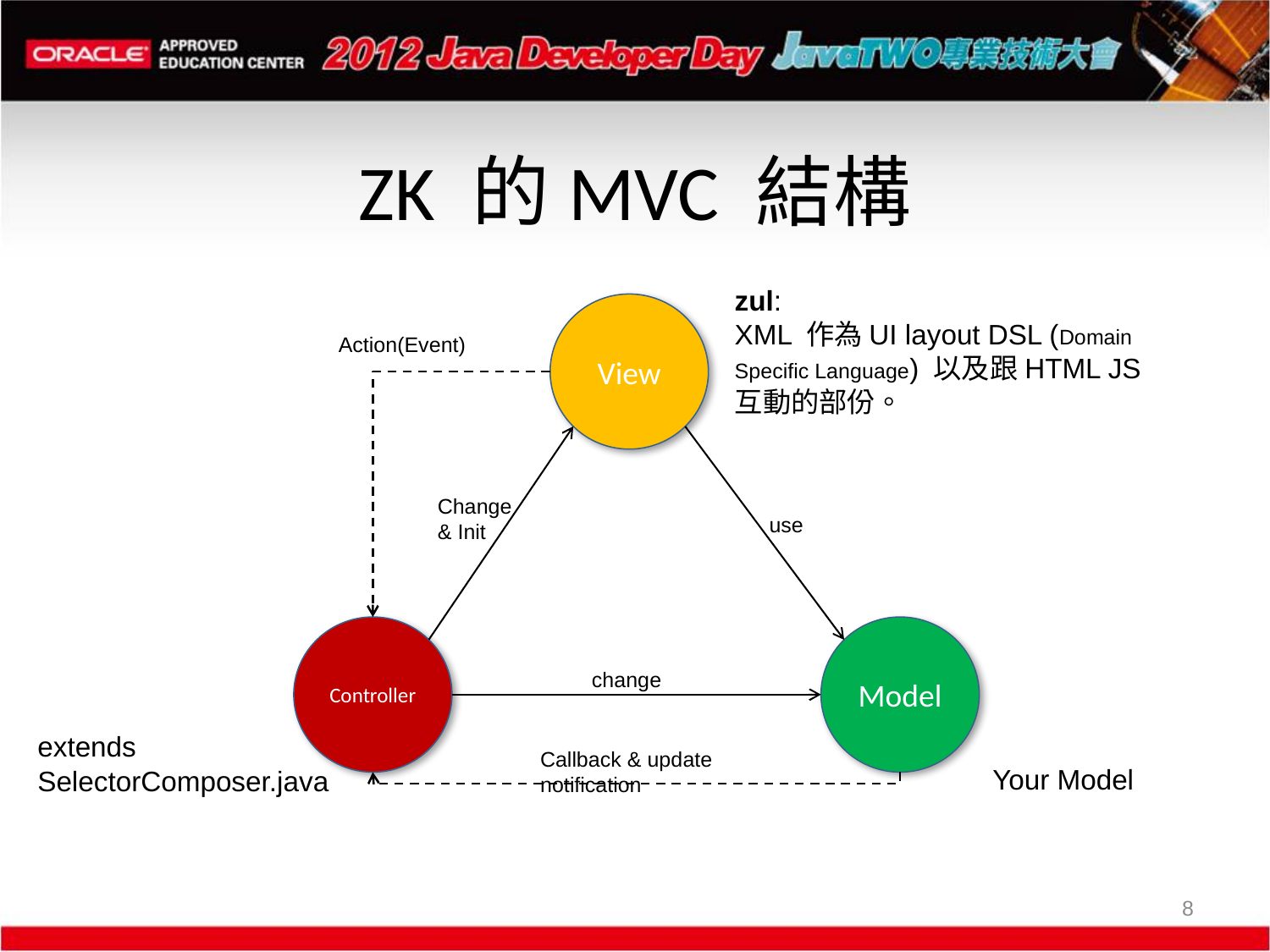

# ZK 的MVC 結構
zul:
XML 作為UI layout DSL (Domain Specific Language) 以及跟HTML JS 互動的部份。
View
Action(Event)
Change & Init
use
Model
Controller
change
extends
SelectorComposer.java
Callback & update notification
Your Model
8